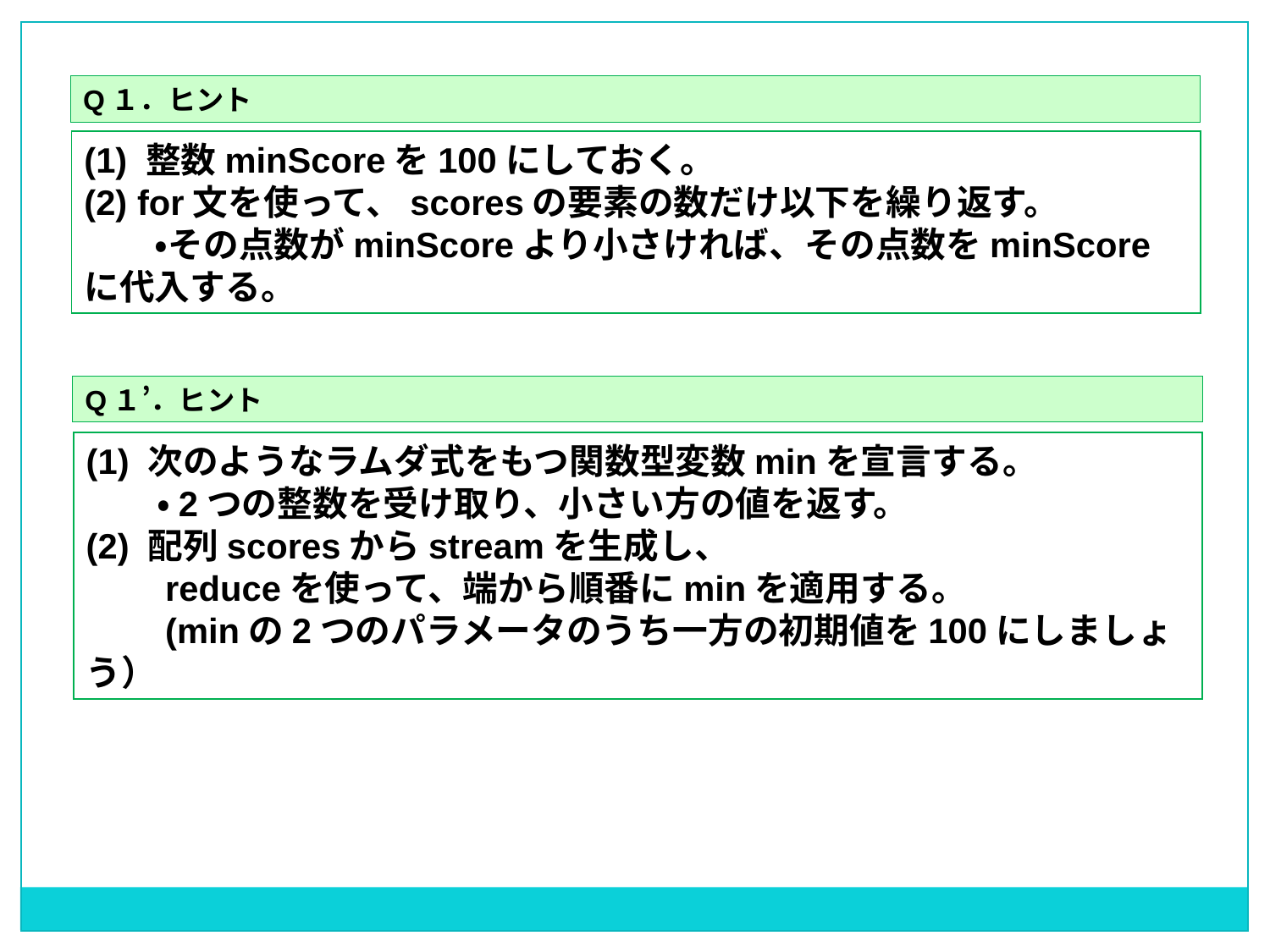

Q１．ヒント
(1) 整数minScoreを100にしておく。
(2) for文を使って、scoresの要素の数だけ以下を繰り返す。
　　・その点数がminScoreより小さければ、その点数をminScoreに代入する。
Q１’．ヒント
(1) 次のようなラムダ式をもつ関数型変数minを宣言する。
　　・2つの整数を受け取り、小さい方の値を返す。
(2) 配列scoresからstreamを生成し、
　　reduceを使って、端から順番にminを適用する。
　　(minの2つのパラメータのうち一方の初期値を100にしましょう）